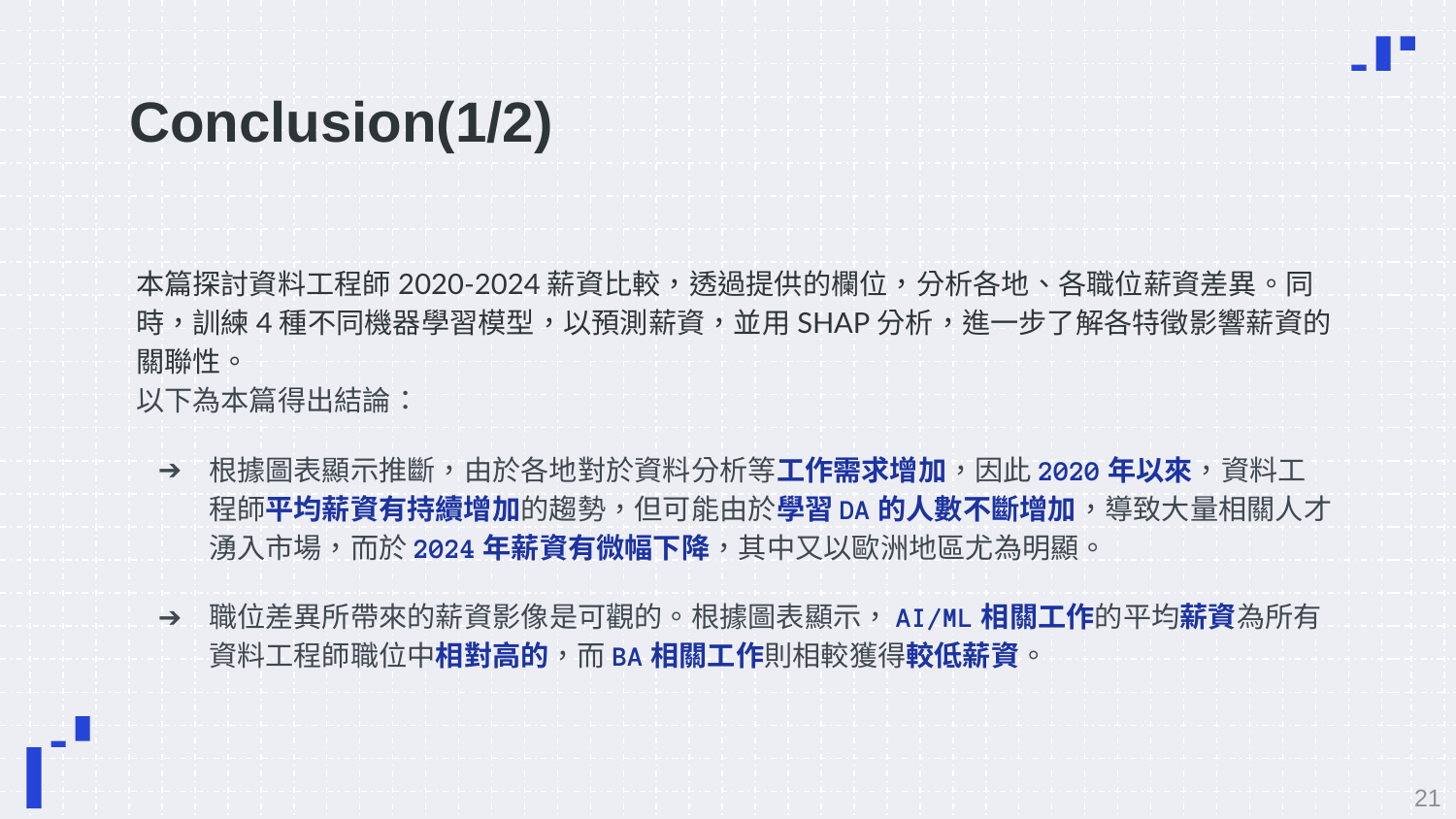

# Conclusion(1/2)
本篇探討資料工程師2020-2024薪資比較，透過提供的欄位，分析各地、各職位薪資差異。同時，訓練4種不同機器學習模型，以預測薪資，並用SHAP分析，進一步了解各特徵影響薪資的關聯性。
以下為本篇得出結論：
根據圖表顯示推斷，由於各地對於資料分析等工作需求增加，因此2020年以來，資料工程師平均薪資有持續增加的趨勢，但可能由於學習DA的人數不斷增加，導致大量相關人才湧入市場，而於2024年薪資有微幅下降，其中又以歐洲地區尤為明顯。
職位差異所帶來的薪資影像是可觀的。根據圖表顯示，AI/ML相關工作的平均薪資為所有資料工程師職位中相對高的，而BA相關工作則相較獲得較低薪資。
21